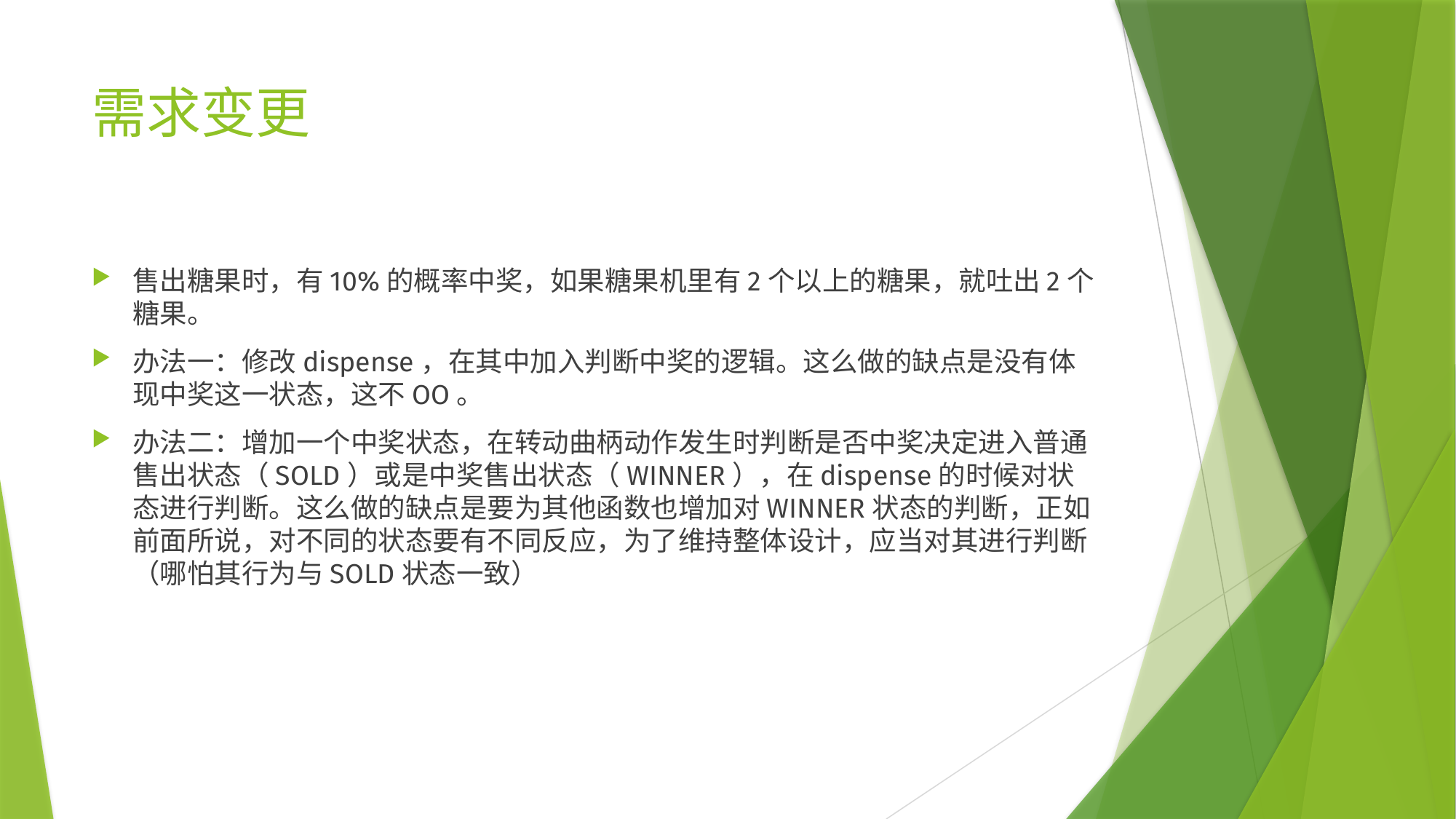

# 需求变更
售出糖果时，有10%的概率中奖，如果糖果机里有2个以上的糖果，就吐出2个糖果。
办法一：修改dispense，在其中加入判断中奖的逻辑。这么做的缺点是没有体现中奖这一状态，这不OO。
办法二：增加一个中奖状态，在转动曲柄动作发生时判断是否中奖决定进入普通售出状态（SOLD）或是中奖售出状态（WINNER），在dispense的时候对状态进行判断。这么做的缺点是要为其他函数也增加对WINNER状态的判断，正如前面所说，对不同的状态要有不同反应，为了维持整体设计，应当对其进行判断（哪怕其行为与SOLD状态一致）